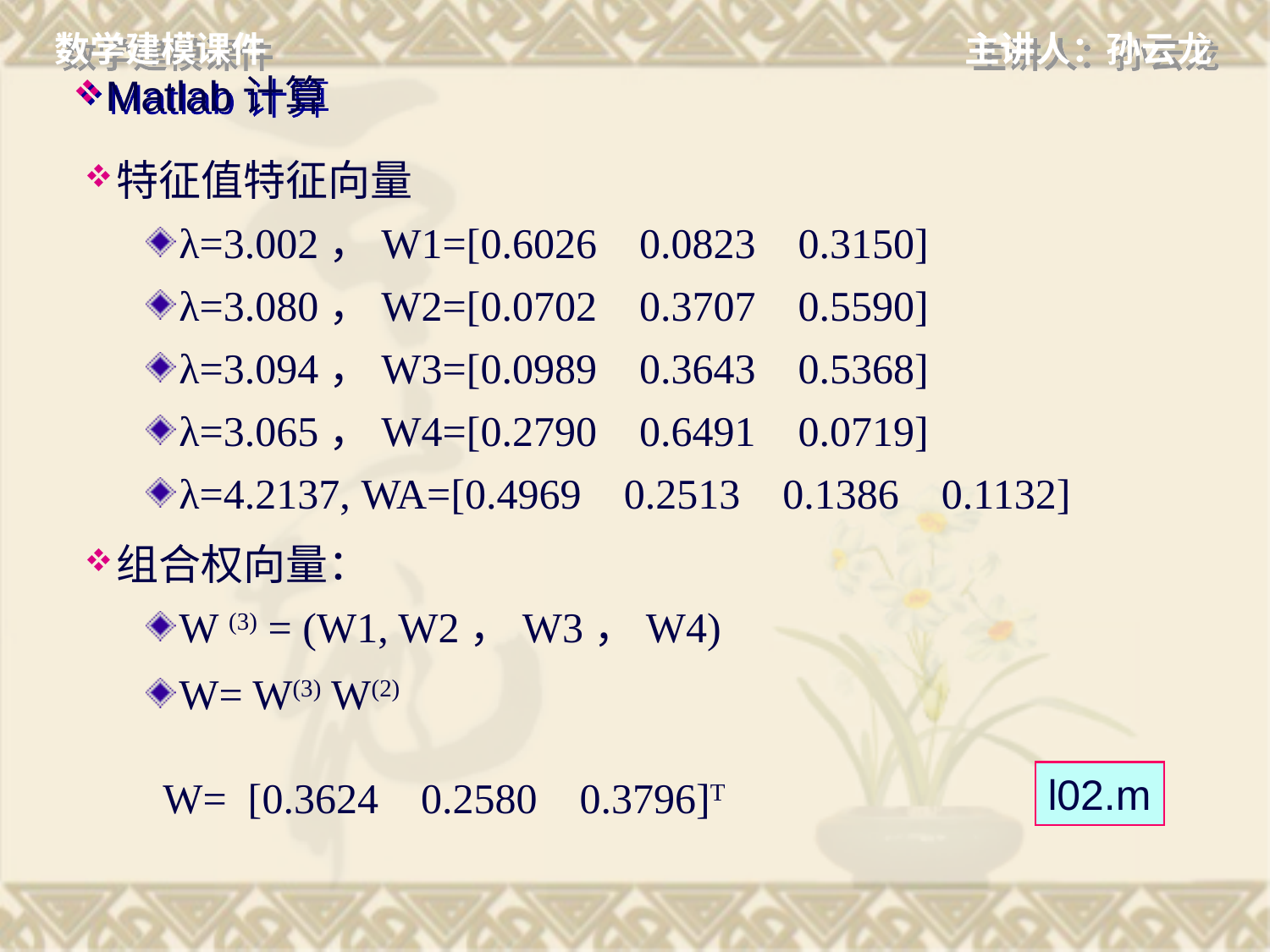

# Matlab计算
特征值特征向量
λ=3.002，W1=[0.6026    0.0823    0.3150]
λ=3.080，W2=[0.0702    0.3707    0.5590]
λ=3.094，W3=[0.0989    0.3643    0.5368]
λ=3.065，W4=[0.2790    0.6491    0.0719]
λ=4.2137, WA=[0.4969    0.2513    0.1386    0.1132]
组合权向量：
W (3) = (W1, W2，W3，W4)
W= W(3) W(2)
l02.m
W=  [0.3624    0.2580    0.3796]T